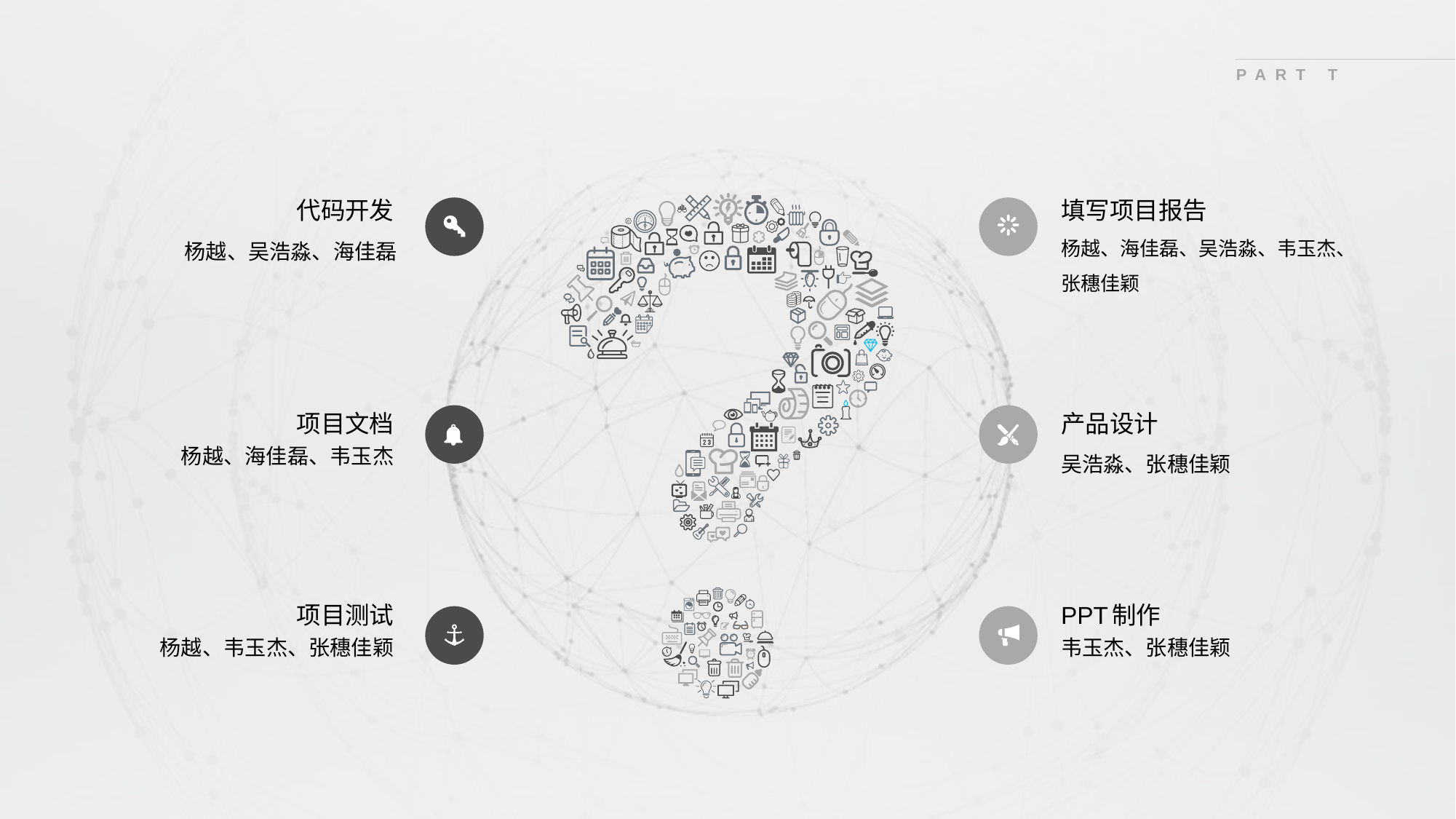

PART THREE

代码开发

杨越、吴浩淼、海佳磊

项目文档
杨越、海佳磊、韦玉杰
项目测试

杨越、韦玉杰、张穗佳颖

填写项目报告

杨越、海佳磊、吴浩淼、韦玉杰、张穗佳颖

产品设计
吴浩淼、张穗佳颖
PPT制作

韦玉杰、张穗佳颖